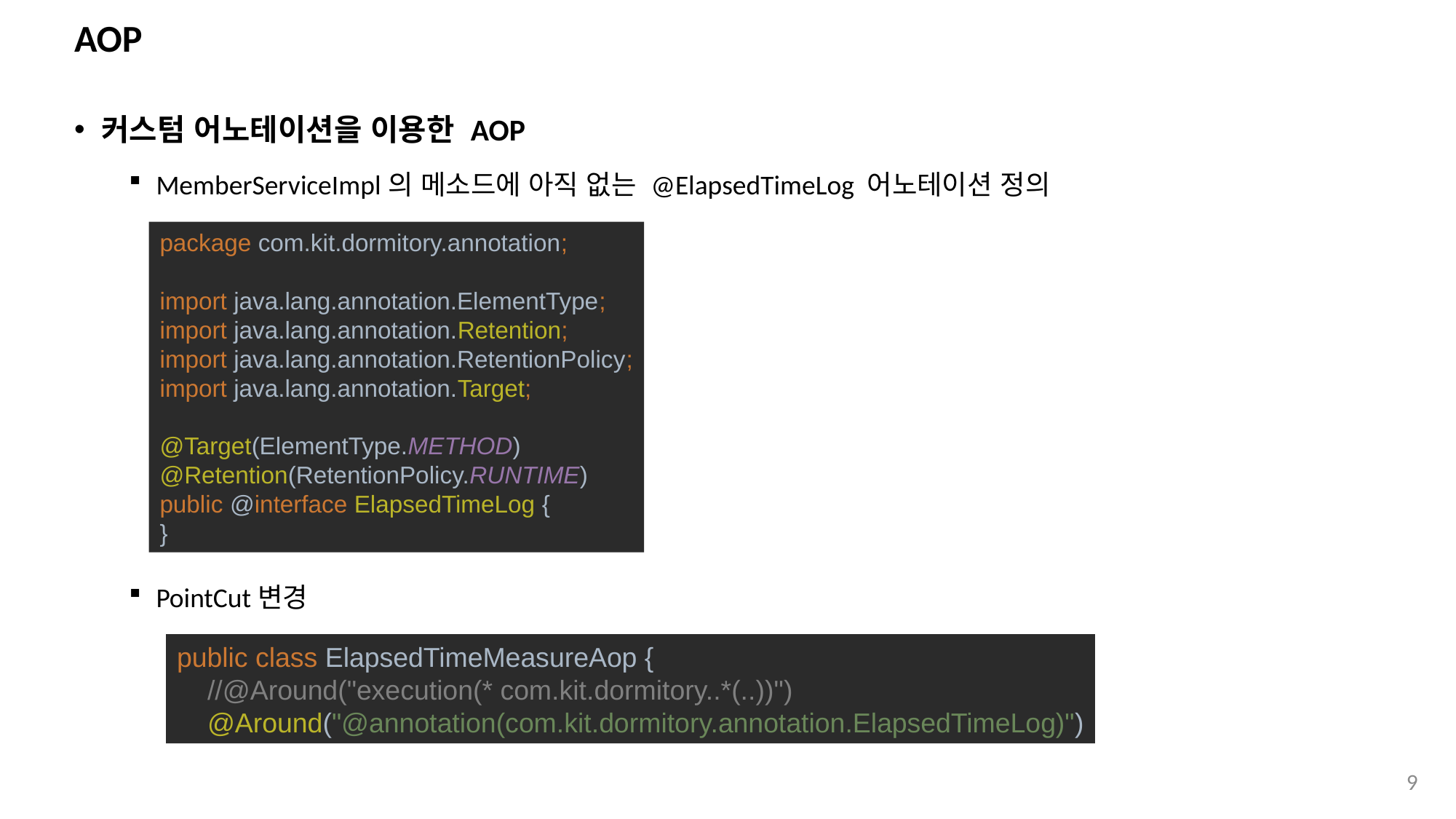

# AOP
커스텀 어노테이션을 이용한 AOP
MemberServiceImpl의 메소드에 아직 없는 @ElapsedTimeLog 어노테이션 정의

PointCut변경

package com.kit.dormitory.annotation;
import java.lang.annotation.ElementType;
import java.lang.annotation.Retention;
import java.lang.annotation.RetentionPolicy;
import java.lang.annotation.Target;
@Target(ElementType.METHOD)
@Retention(RetentionPolicy.RUNTIME)
public @interface ElapsedTimeLog {
}
public class ElapsedTimeMeasureAop {
    //@Around("execution(* com.kit.dormitory..*(..))")
    @Around("@annotation(com.kit.dormitory.annotation.ElapsedTimeLog)")
9